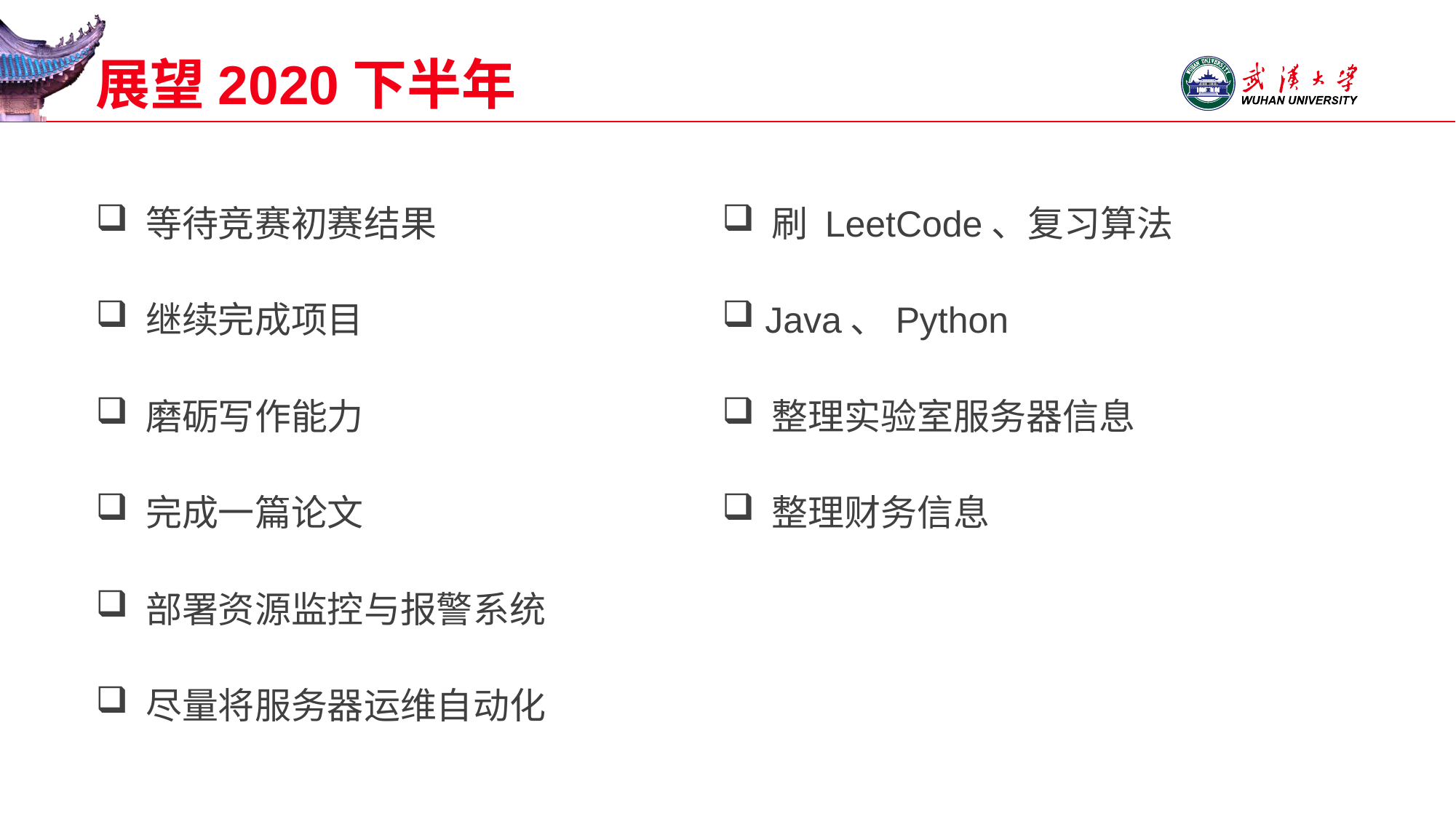

# 展望2020下半年
 等待竞赛初赛结果
 继续完成项目
 磨砺写作能力
 完成一篇论文
 部署资源监控与报警系统
 尽量将服务器运维自动化
 刷 LeetCode、复习算法
 Java、Python
 整理实验室服务器信息
 整理财务信息